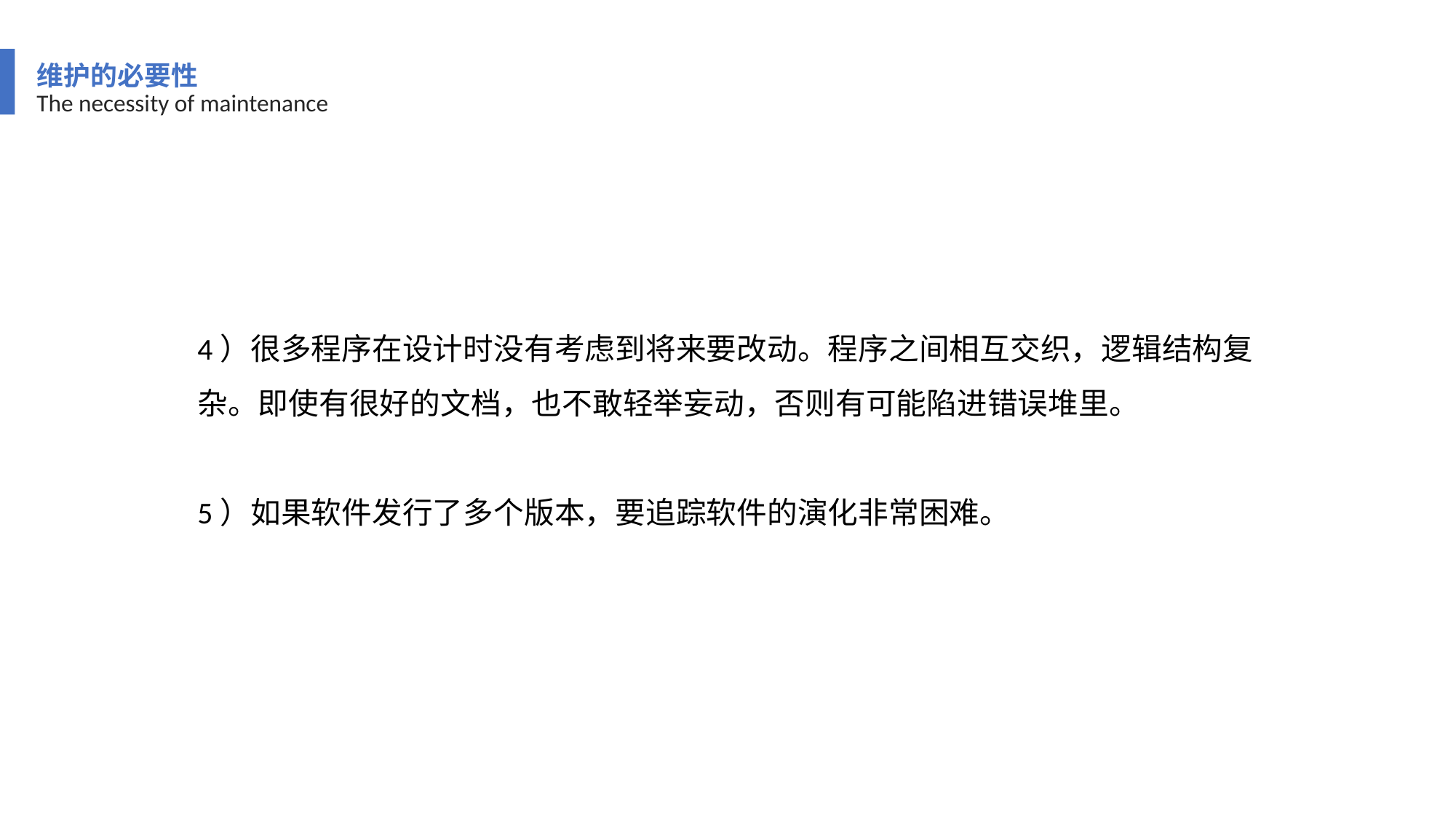

维护的必要性
The necessity of maintenance
4）很多程序在设计时没有考虑到将来要改动。程序之间相互交织，逻辑结构复杂。即使有很好的文档，也不敢轻举妄动，否则有可能陷进错误堆里。

5）如果软件发行了多个版本，要追踪软件的演化非常困难。